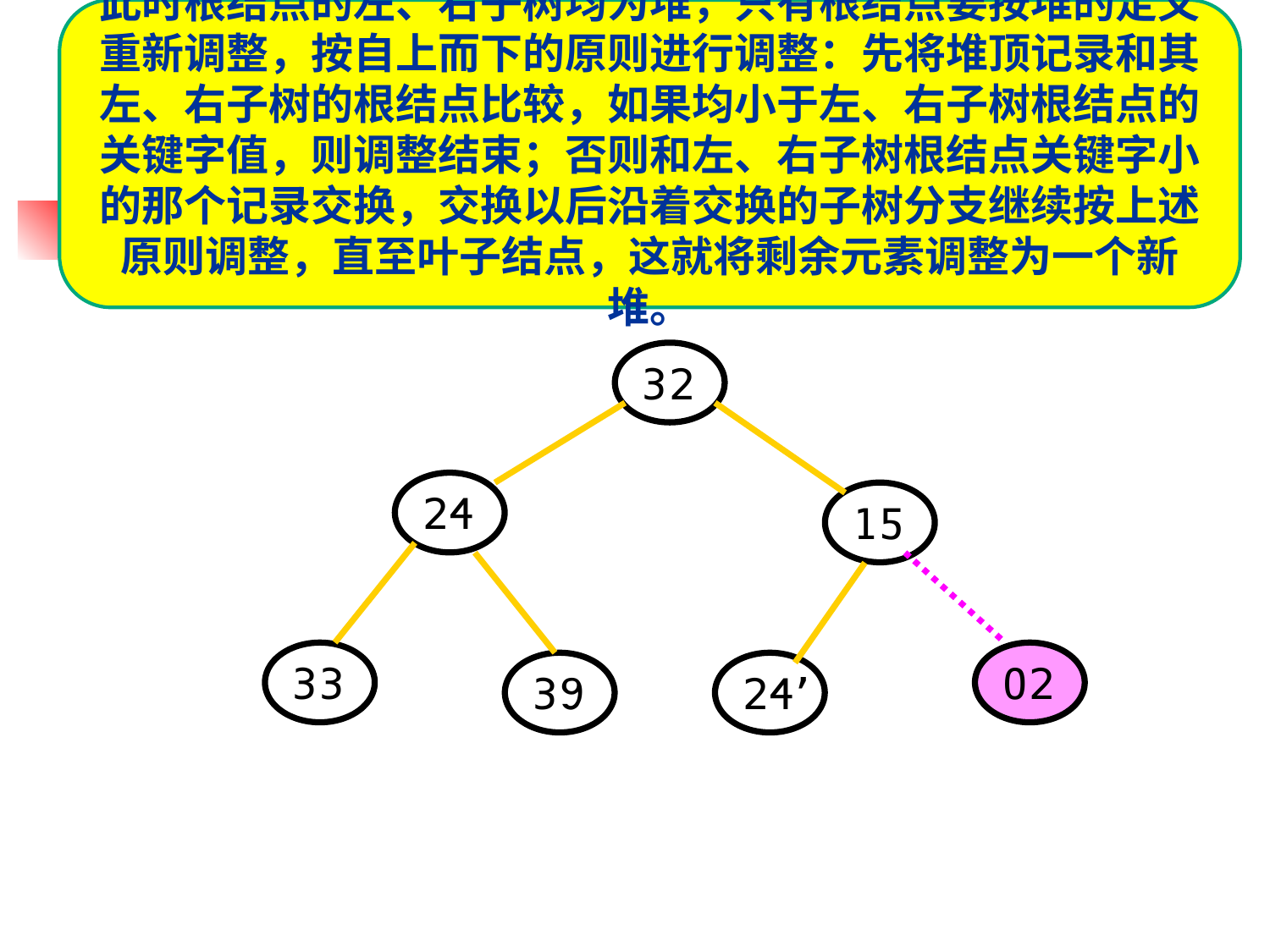

此时根结点的左、右子树均为堆，只有根结点要按堆的定义重新调整，按自上而下的原则进行调整：先将堆顶记录和其左、右子树的根结点比较，如果均小于左、右子树根结点的关键字值，则调整结束；否则和左、右子树根结点关键字小的那个记录交换，交换以后沿着交换的子树分支继续按上述原则调整，直至叶子结点，这就将剩余元素调整为一个新堆。
最小堆排序过程示意图
32

24
15

33
02
39
24’
55